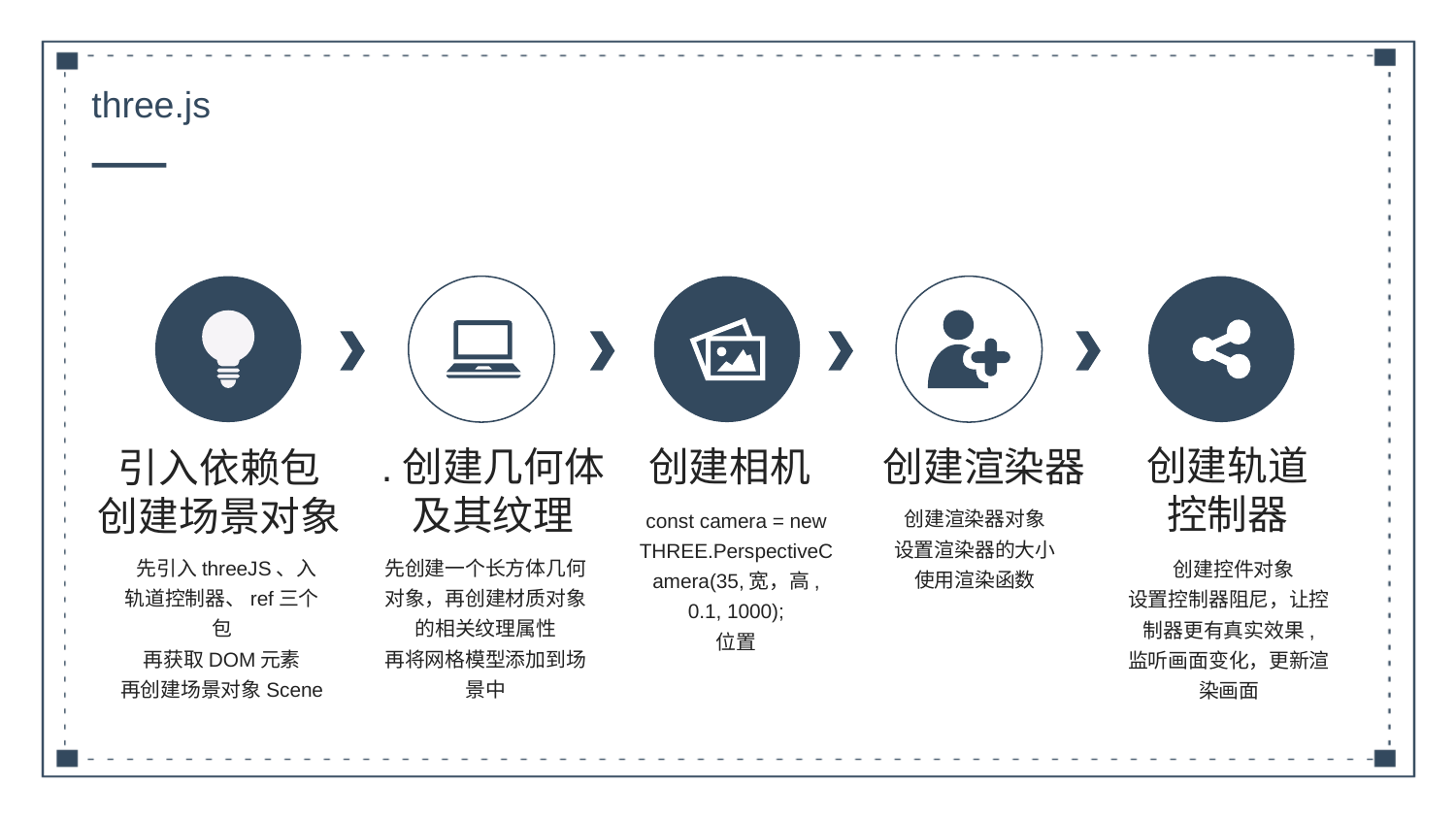

three.js

创建轨道控制器
.创建几何体及其纹理
 创建渲染器
创建相机
引入依赖包
创建场景对象
创建渲染器对象
设置渲染器的大小
使用渲染函数
const camera = new THREE.PerspectiveCamera(35,宽，高, 0.1, 1000);
位置
 先引入threeJS、入轨道控制器、ref三个包
再获取DOM元素
再创建场景对象Scene
先创建一个长方体几何对象，再创建材质对象的相关纹理属性
再将网格模型添加到场景中
 创建控件对象
设置控制器阻尼，让控制器更有真实效果,
监听画面变化，更新渲染画面